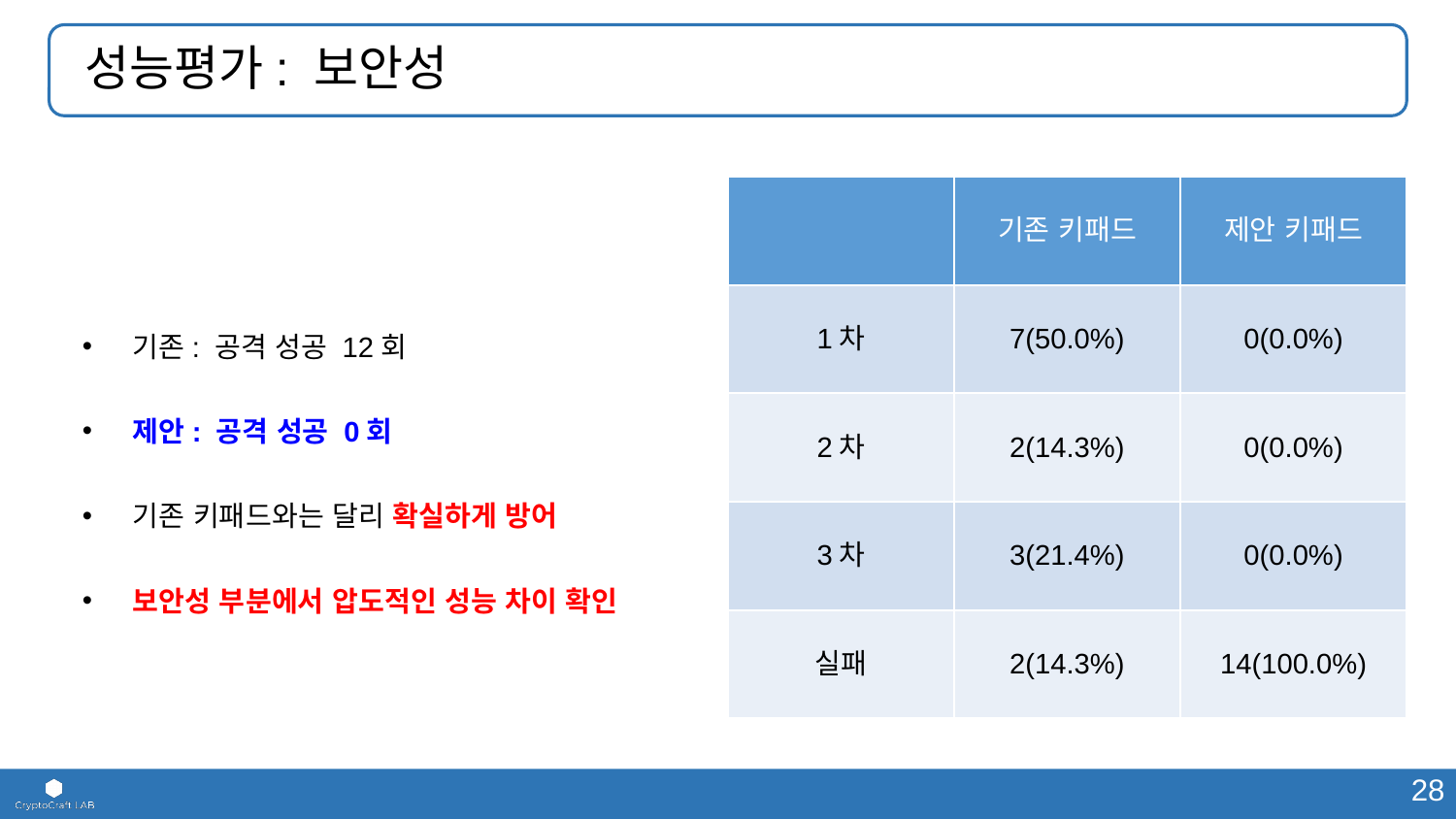

# 성능평가: 보안성
기존: 공격 성공 12회
제안: 공격 성공 0회
기존 키패드와는 달리 확실하게 방어
보안성 부분에서 압도적인 성능 차이 확인
|  | 기존 키패드 | 제안 키패드 |
| --- | --- | --- |
| 1차 | 7(50.0%) | 0(0.0%) |
| 2차 | 2(14.3%) | 0(0.0%) |
| 3차 | 3(21.4%) | 0(0.0%) |
| 실패 | 2(14.3%) | 14(100.0%) |